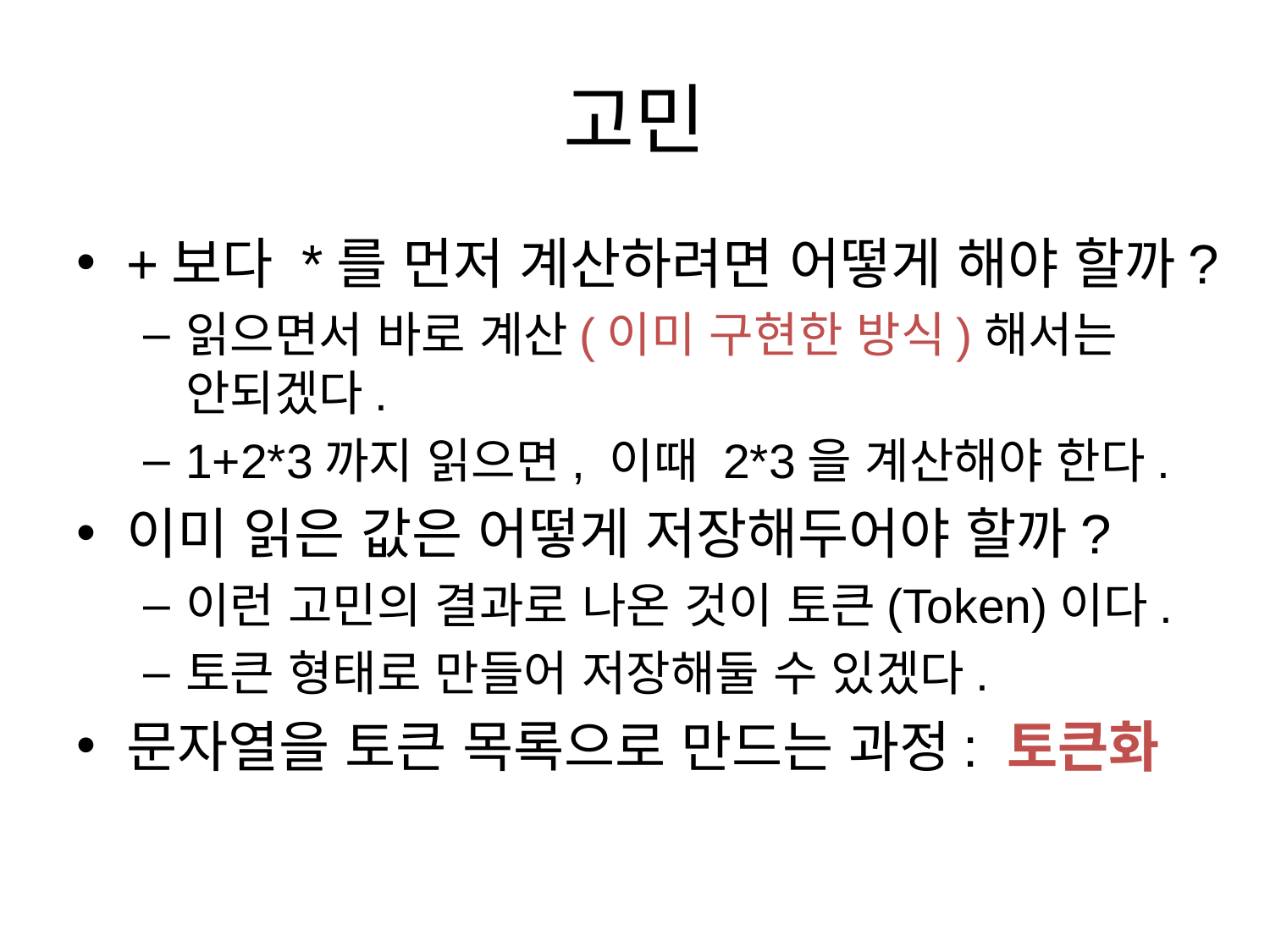

# 고민
+보다 *를 먼저 계산하려면 어떻게 해야 할까?
읽으면서 바로 계산(이미 구현한 방식)해서는 안되겠다.
1+2*3까지 읽으면, 이때 2*3을 계산해야 한다.
이미 읽은 값은 어떻게 저장해두어야 할까?
이런 고민의 결과로 나온 것이 토큰(Token)이다.
토큰 형태로 만들어 저장해둘 수 있겠다.
문자열을 토큰 목록으로 만드는 과정: 토큰화